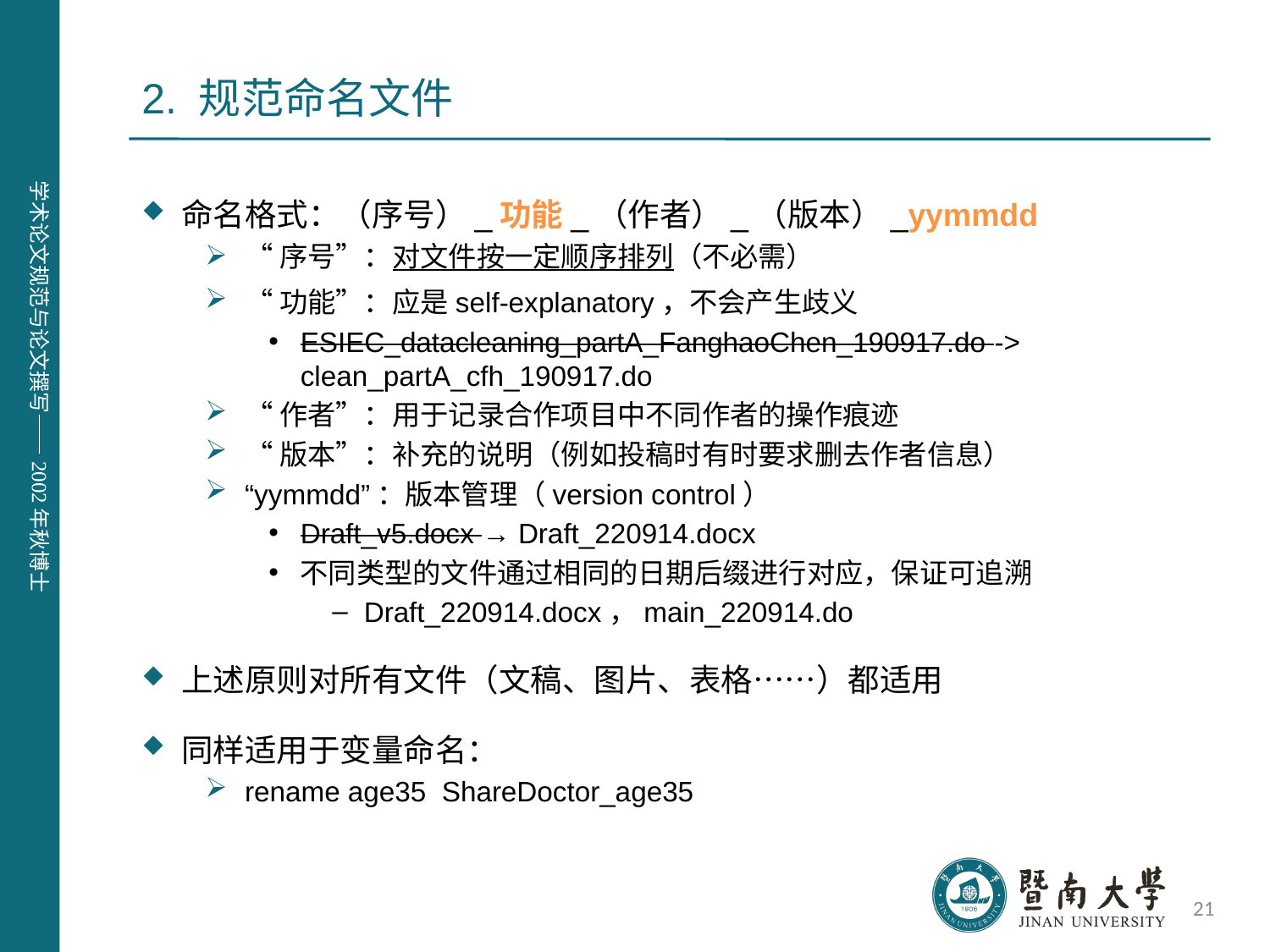

# 2. 规范命名文件
命名格式：（序号）_功能_（作者）_（版本）_yymmdd
“序号”：对文件按一定顺序排列（不必需）
“功能”：应是self-explanatory，不会产生歧义
ESIEC_datacleaning_partA_FanghaoChen_190917.do ->  clean_partA_cfh_190917.do
“作者”：用于记录合作项目中不同作者的操作痕迹
“版本”：补充的说明（例如投稿时有时要求删去作者信息）
“yymmdd”：版本管理（version control）
Draft_v5.docx → Draft_220914.docx
不同类型的文件通过相同的日期后缀进行对应，保证可追溯
Draft_220914.docx，main_220914.do
上述原则对所有文件（文稿、图片、表格……）都适用
同样适用于变量命名：
rename age35  ShareDoctor_age35

21